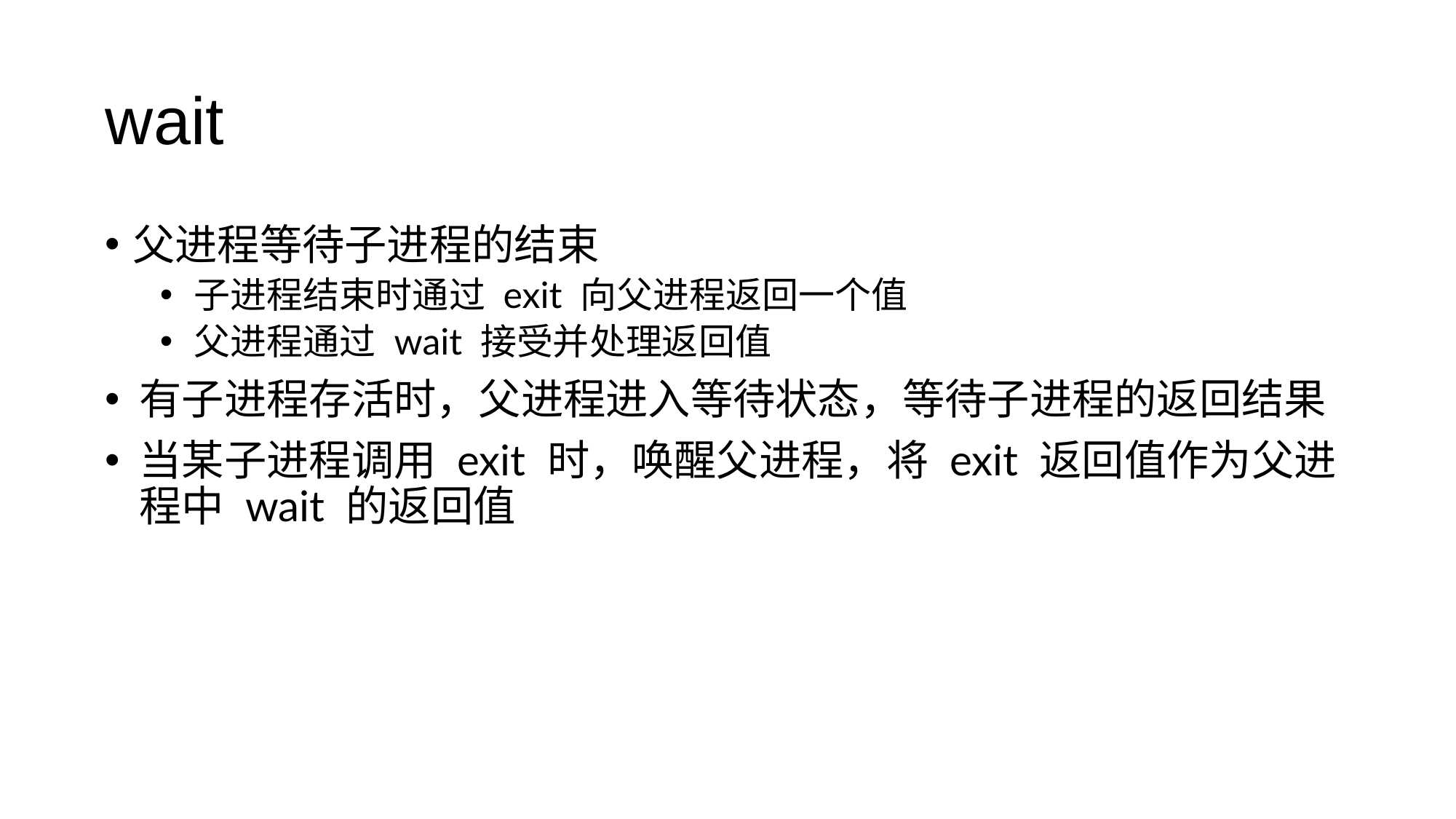

# wait
父进程等待子进程的结束
子进程结束时通过 exit 向父进程返回一个值
父进程通过 wait 接受并处理返回值
有子进程存活时，父进程进入等待状态，等待子进程的返回结果
当某子进程调用 exit 时，唤醒父进程，将 exit 返回值作为父进程中 wait 的返回值